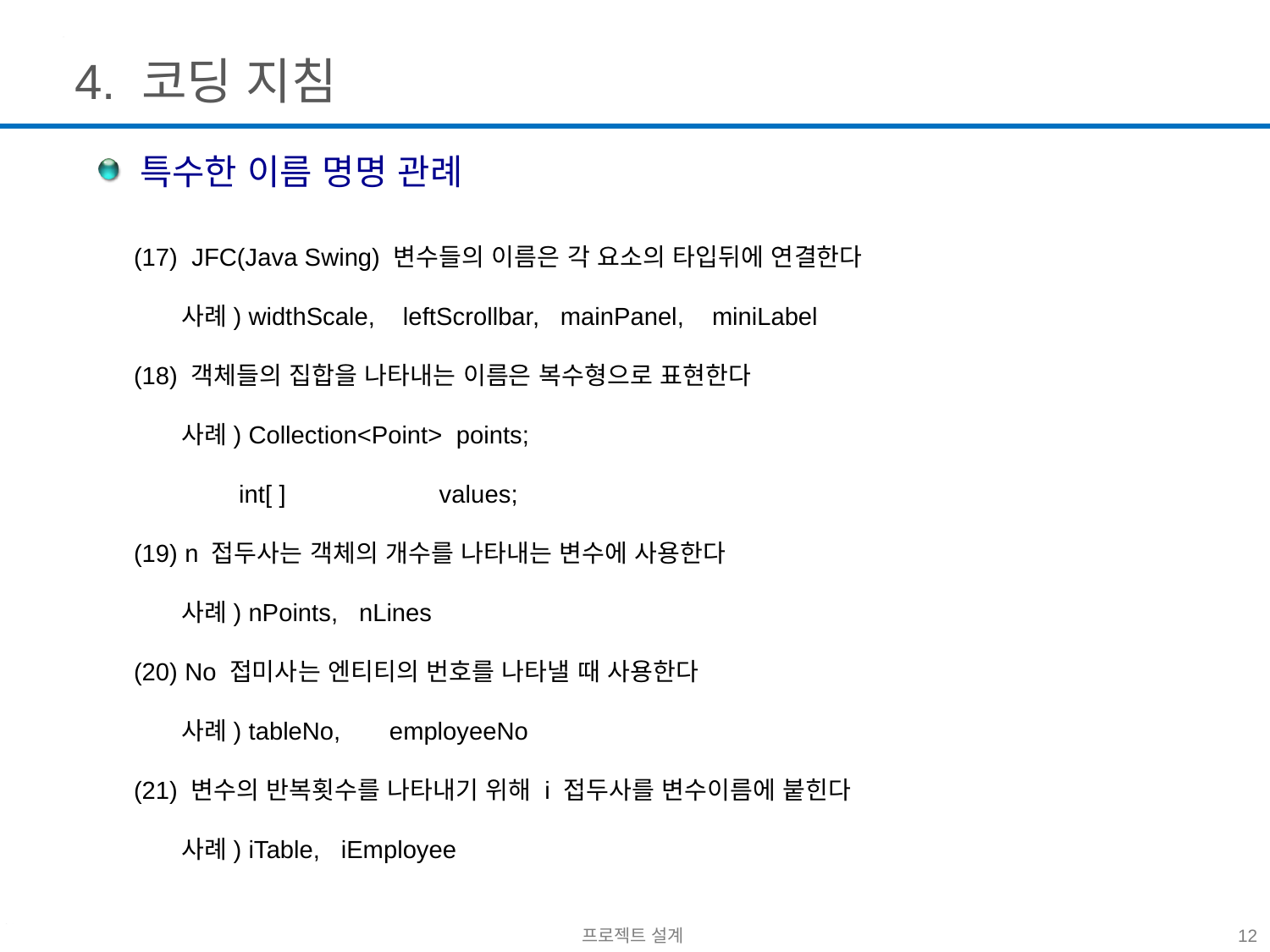

4. 코딩 지침
 특수한 이름 명명 관례
(17)  JFC(Java Swing) 변수들의 이름은 각 요소의 타입뒤에 연결한다
      사례) widthScale,    leftScrollbar,   mainPanel,    miniLabel
(18) 객체들의 집합을 나타내는 이름은 복수형으로 표현한다
      사례) Collection<Point>  points;
               int[ ]                      values;
(19) n 접두사는 객체의 개수를 나타내는 변수에 사용한다
      사례) nPoints,   nLines
(20) No 접미사는 엔티티의 번호를 나타낼 때 사용한다
      사례) tableNo,       employeeNo
(21) 변수의 반복횟수를 나타내기 위해 i 접두사를 변수이름에 붙힌다
      사례) iTable,   iEmployee